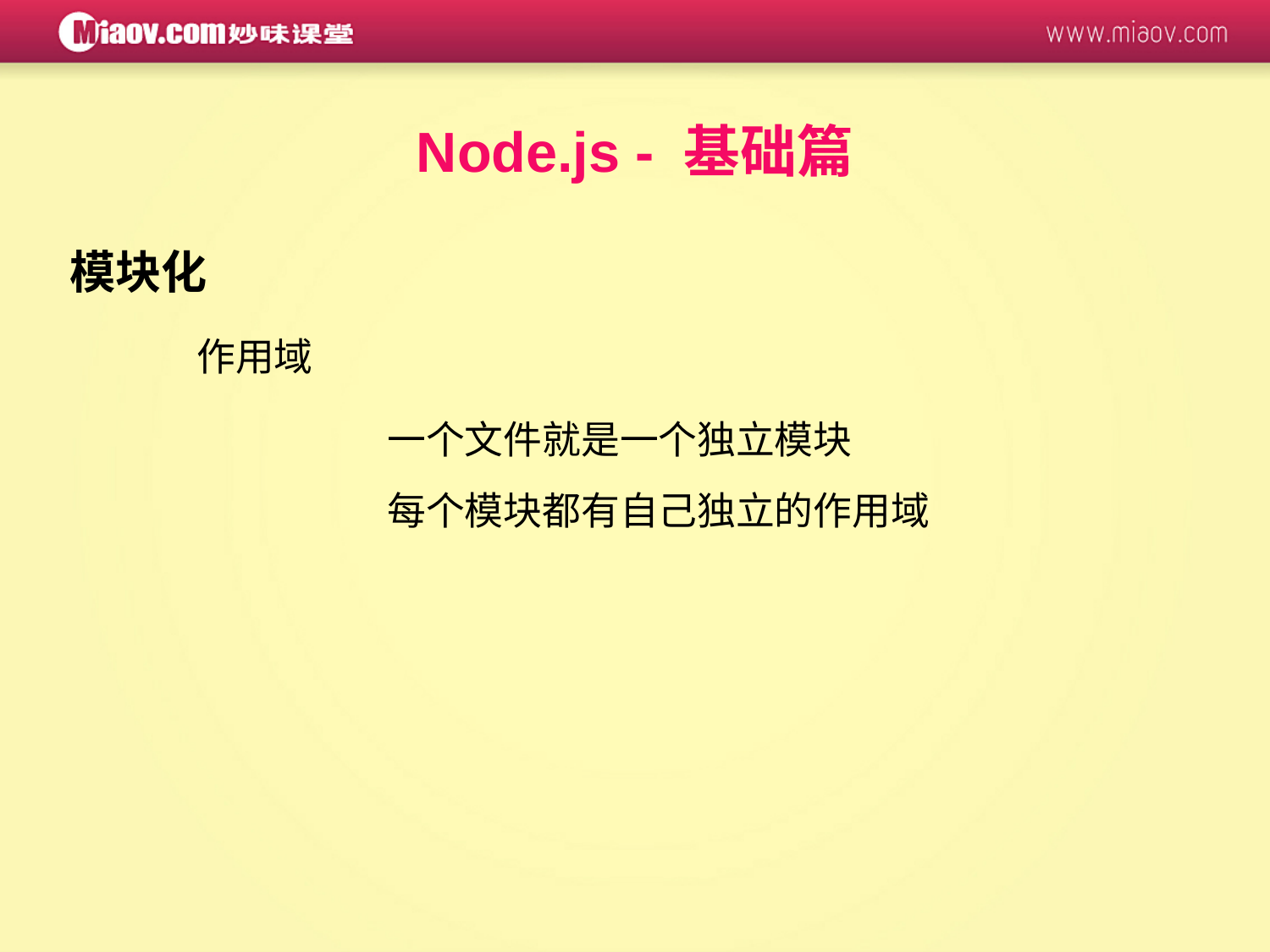

Node.js - 基础篇
模块化
	作用域
		一个文件就是一个独立模块
		每个模块都有自己独立的作用域